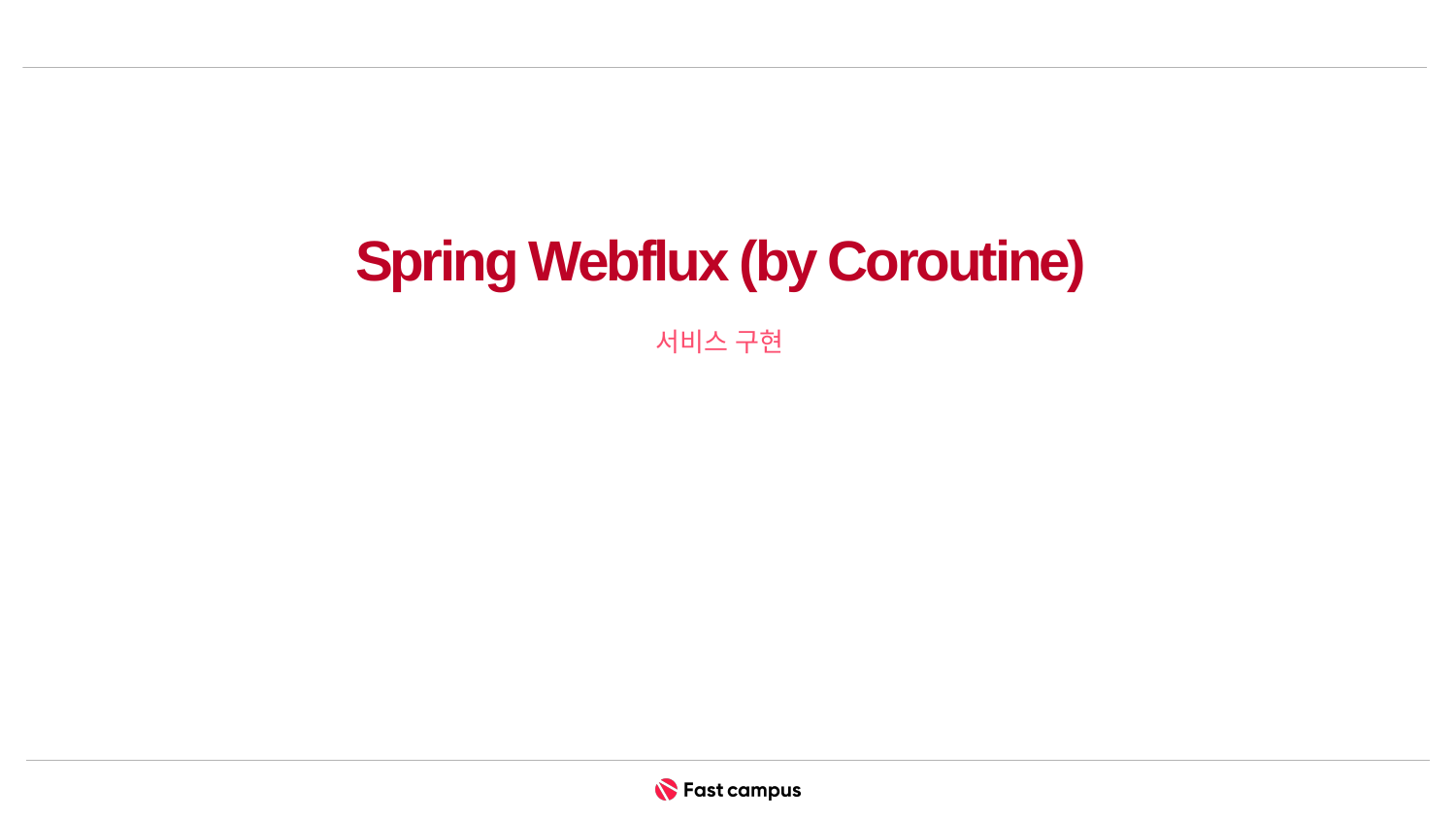

# Spring Webflux (by Coroutine)
서비스 구현